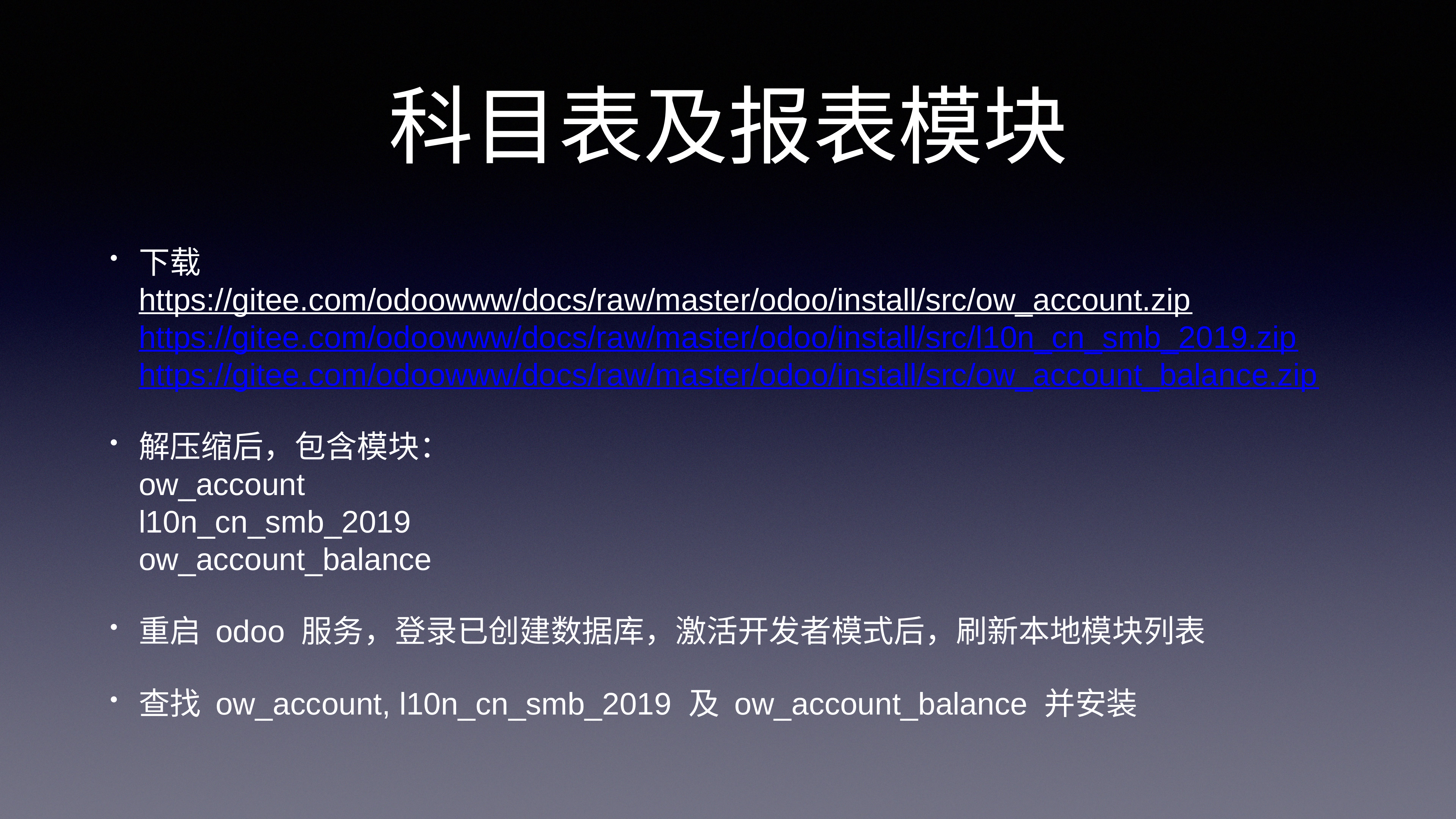

# 科目表及报表模块
下载
https://gitee.com/odoowww/docs/raw/master/odoo/install/src/ow_account.zip
https://gitee.com/odoowww/docs/raw/master/odoo/install/src/l10n_cn_smb_2019.zip
https://gitee.com/odoowww/docs/raw/master/odoo/install/src/ow_account_balance.zip
解压缩后，包含模块：
ow_account
l10n_cn_smb_2019
ow_account_balance
重启 odoo 服务，登录已创建数据库，激活开发者模式后，刷新本地模块列表
查找 ow_account, l10n_cn_smb_2019 及 ow_account_balance 并安装